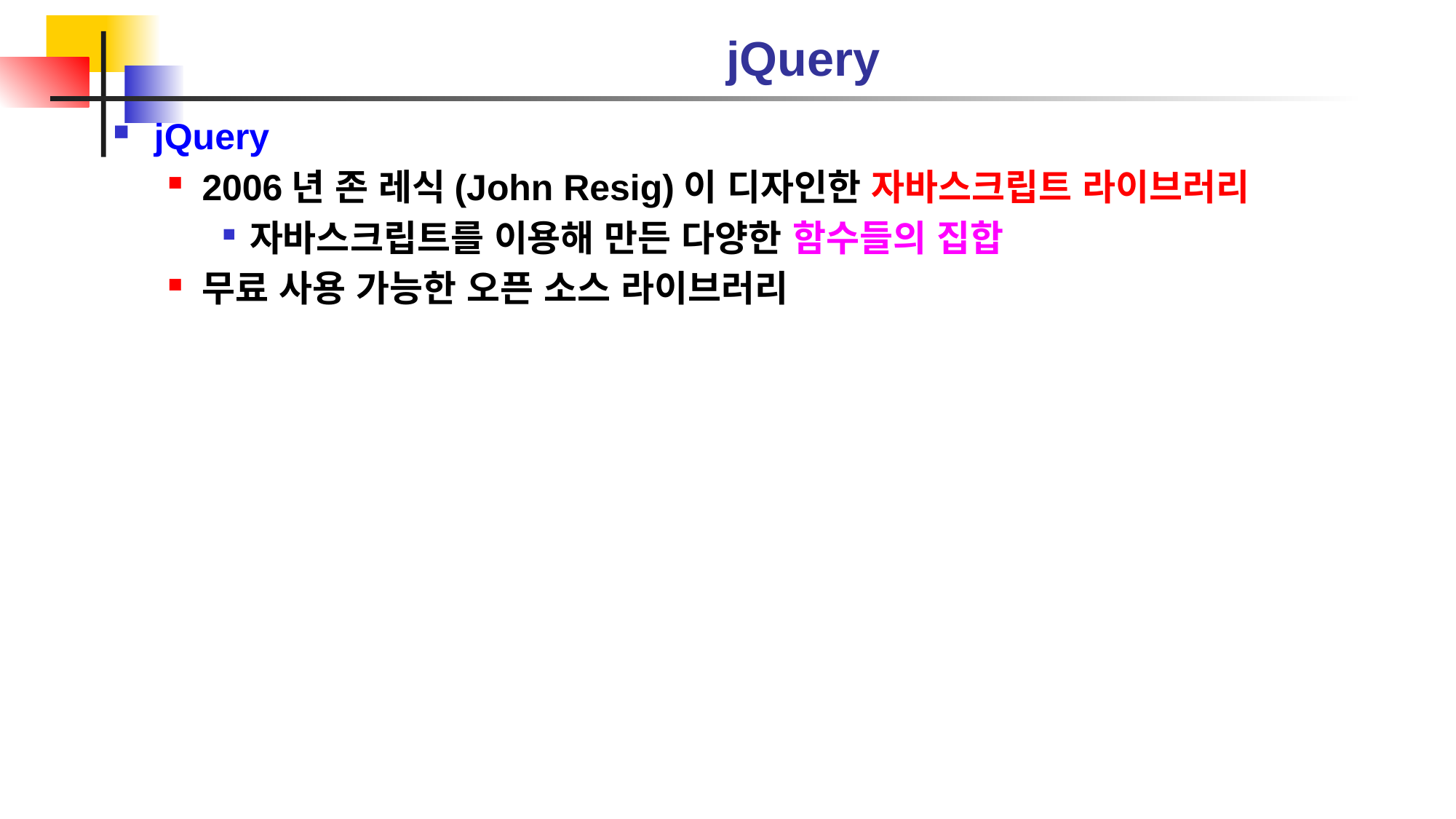

# jQuery
jQuery
2006년 존 레식(John Resig)이 디자인한 자바스크립트 라이브러리
자바스크립트를 이용해 만든 다양한 함수들의 집합
무료 사용 가능한 오픈 소스 라이브러리